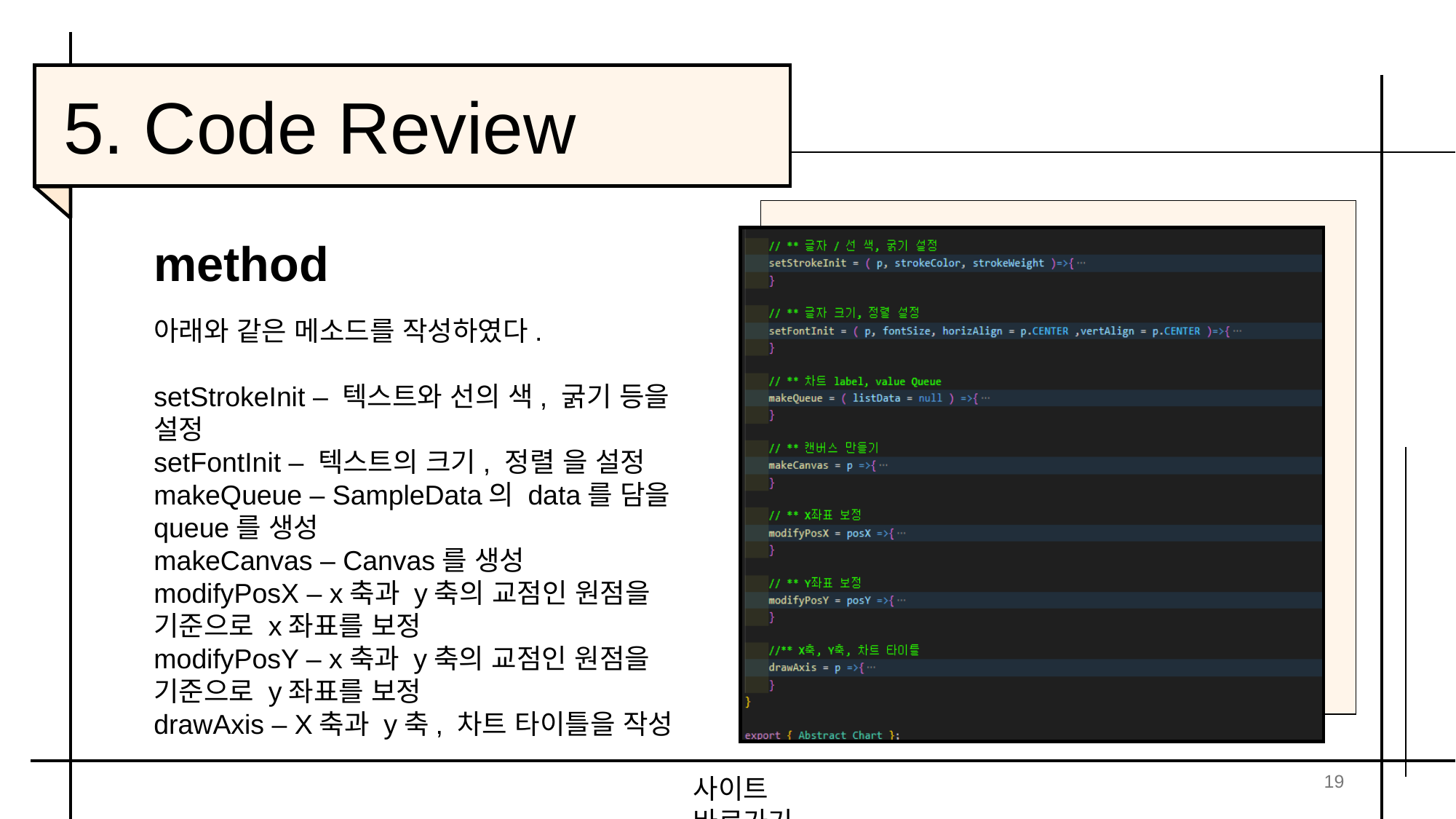

5. Code Review

method
아래와 같은 메소드를 작성하였다.

setStrokeInit – 텍스트와 선의 색, 굵기 등을 설정
setFontInit – 텍스트의 크기, 정렬 을 설정
makeQueue – SampleData의 data를 담을 queue를 생성
makeCanvas – Canvas를 생성
modifyPosX – x축과 y축의 교점인 원점을 기준으로 x좌표를 보정
modifyPosY – x축과 y축의 교점인 원점을 기준으로 y좌표를 보정
drawAxis – X축과 y축, 차트 타이틀을 작성
19
사이트 바로가기